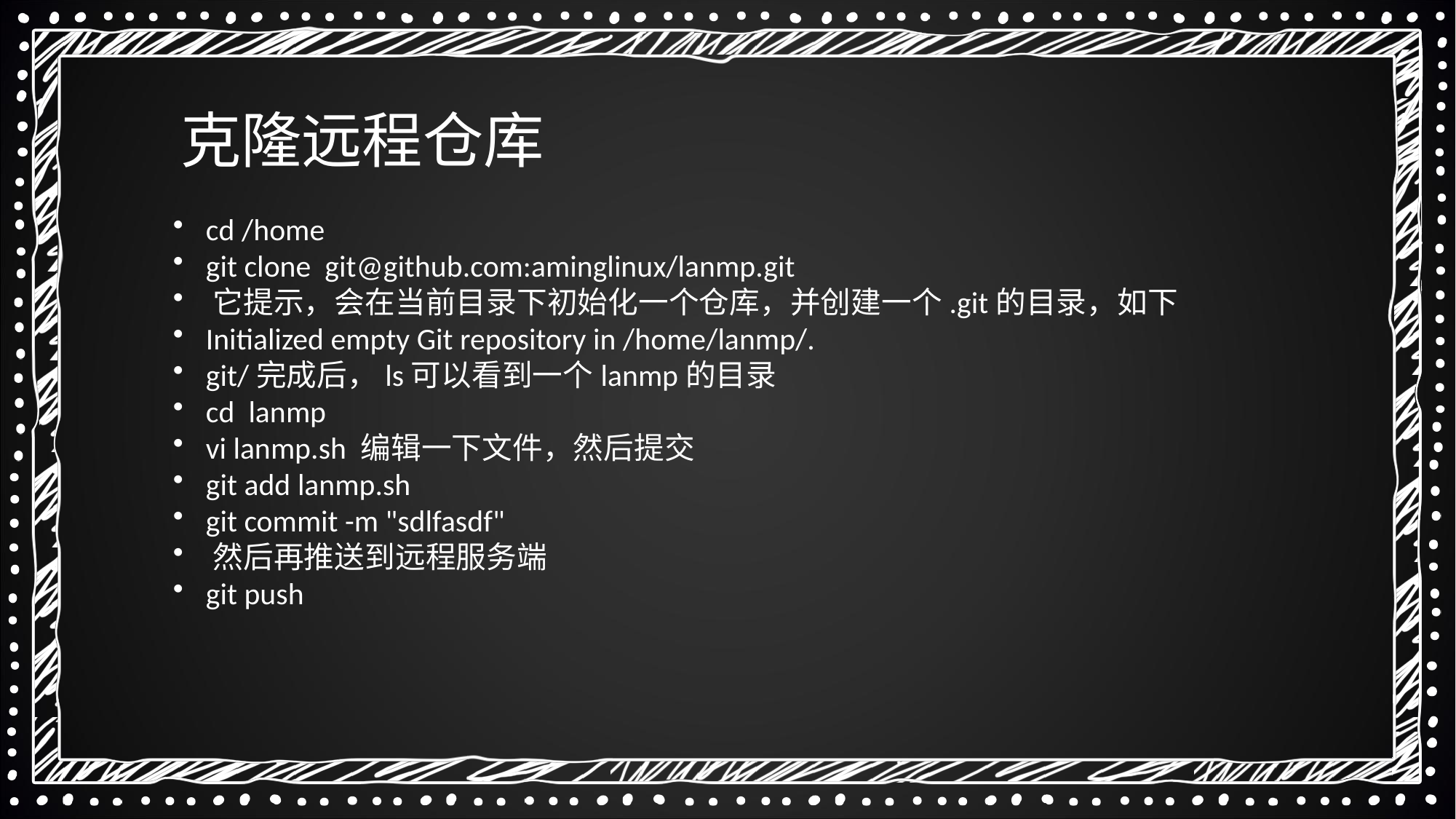

克隆远程仓库
 cd /home
 git clone  git@github.com:aminglinux/lanmp.git
 它提示，会在当前目录下初始化一个仓库，并创建一个.git的目录，如下
 Initialized empty Git repository in /home/lanmp/.
 git/完成后，ls可以看到一个lanmp的目录
 cd  lanmp
 vi lanmp.sh 编辑一下文件，然后提交
 git add lanmp.sh
 git commit -m "sdlfasdf"
 然后再推送到远程服务端
 git push